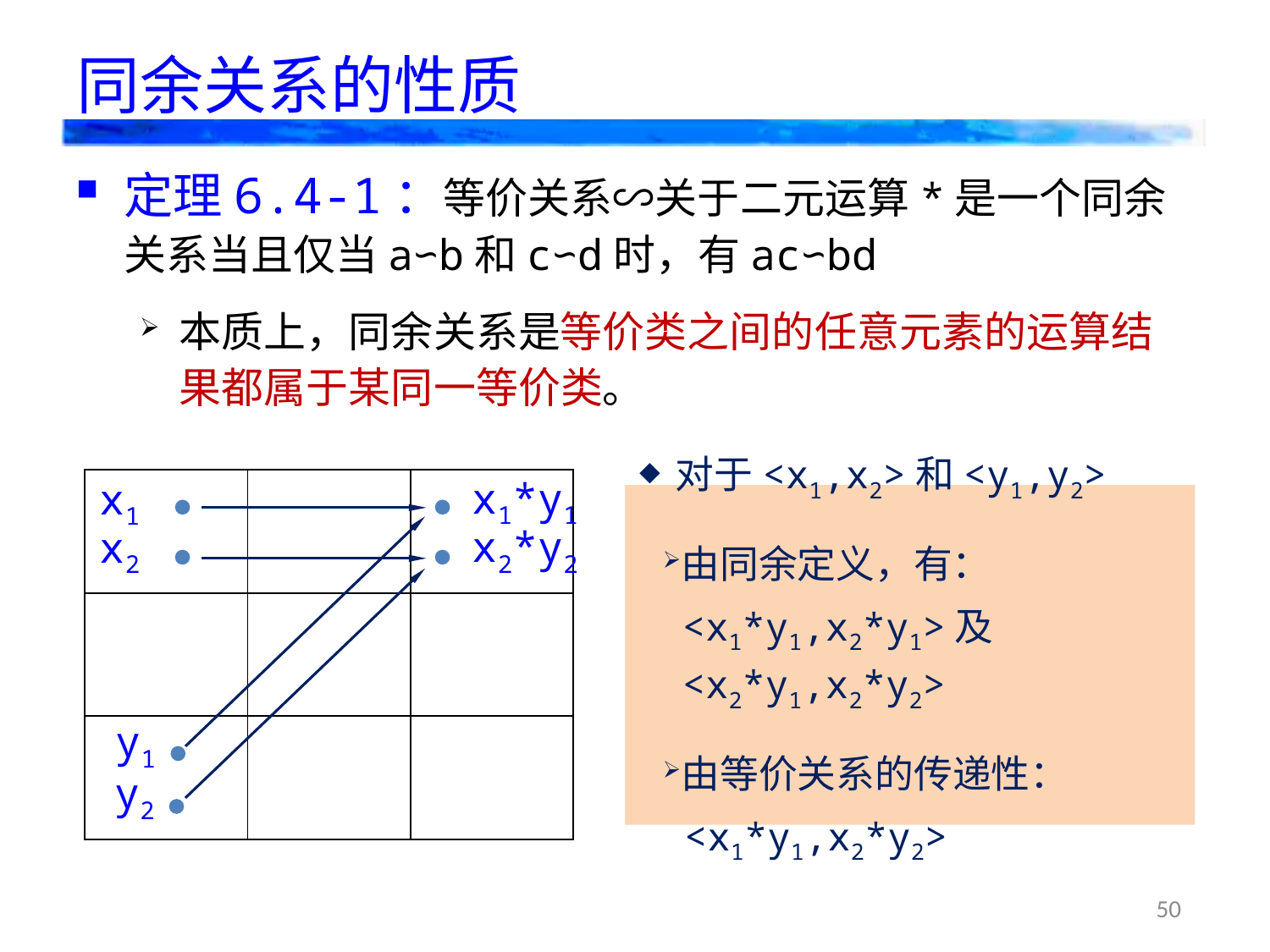

# 同余关系的性质
定理6.4-1：等价关系∽关于二元运算*是一个同余关系当且仅当a∽b和c∽d时，有ac∽bd
本质上，同余关系是等价类之间的任意元素的运算结果都属于某同一等价类。
|  |  |  |
| --- | --- | --- |
|  |  |  |
|  |  |  |
x1*y1
x1

x2*y2
x2

y1

y2

对于<x1,x2>和<y1,y2>
由同余定义，有：
<x1*y1,x2*y1>及<x2*y1,x2*y2>
由等价关系的传递性：
<x1*y1,x2*y2>
50